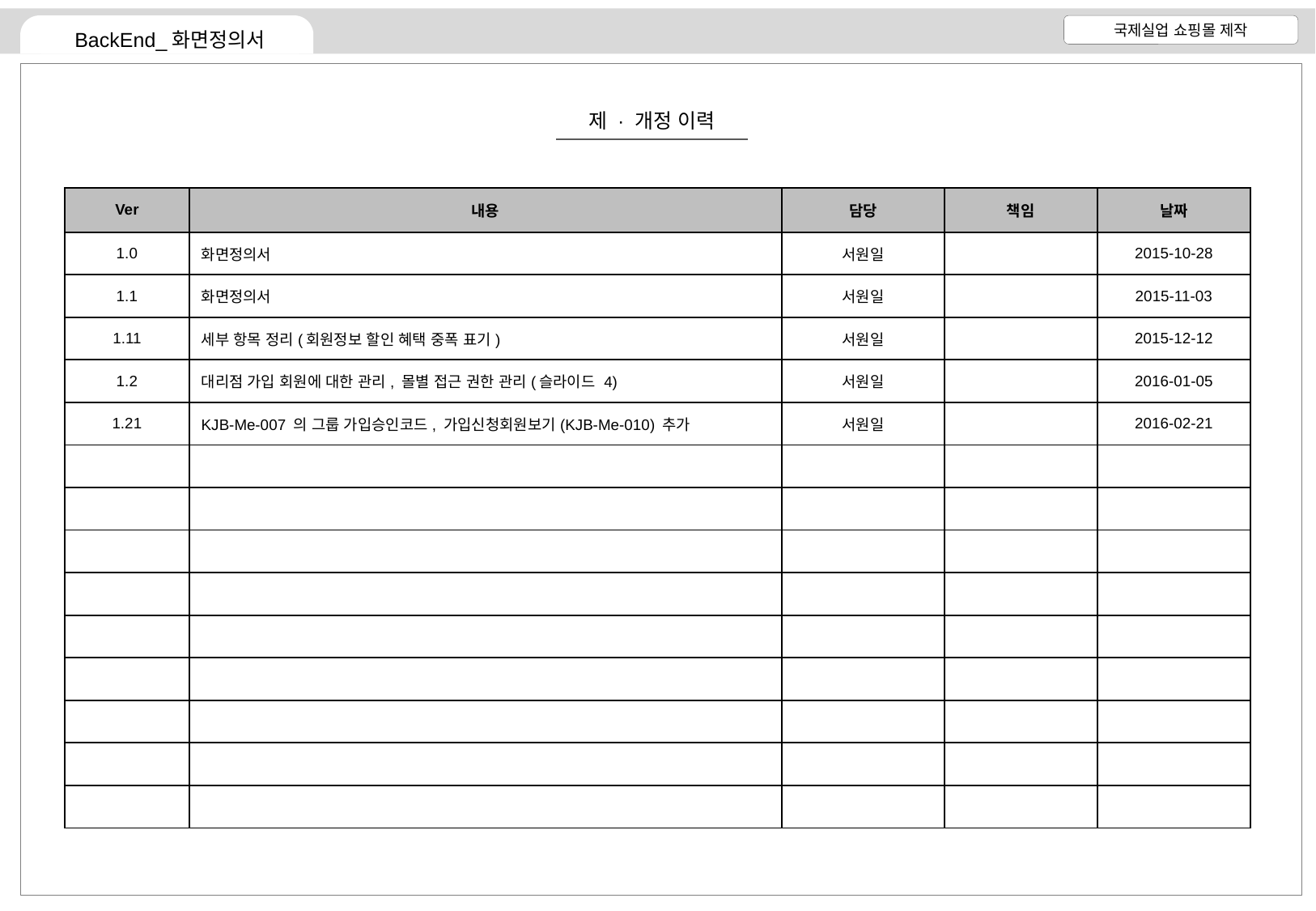

제 · 개정 이력
| Ver | 내용 | 담당 | 책임 | 날짜 |
| --- | --- | --- | --- | --- |
| 1.0 | 화면정의서 | 서원일 |  | 2015-10-28 |
| 1.1 | 화면정의서 | 서원일 |  | 2015-11-03 |
| 1.11 | 세부 항목 정리(회원정보 할인 혜택 중폭 표기) | 서원일 |  | 2015-12-12 |
| 1.2 | 대리점 가입 회원에 대한 관리, 몰별 접근 권한 관리(슬라이드 4) | 서원일 |  | 2016-01-05 |
| 1.21 | KJB-Me-007 의 그룹 가입승인코드, 가입신청회원보기(KJB-Me-010) 추가 | 서원일 |  | 2016-02-21 |
|  |  |  |  |  |
|  |  |  |  |  |
|  |  |  |  |  |
|  |  |  |  |  |
|  |  |  |  |  |
|  |  |  |  |  |
|  |  |  |  |  |
|  |  |  |  |  |
|  |  |  |  |  |